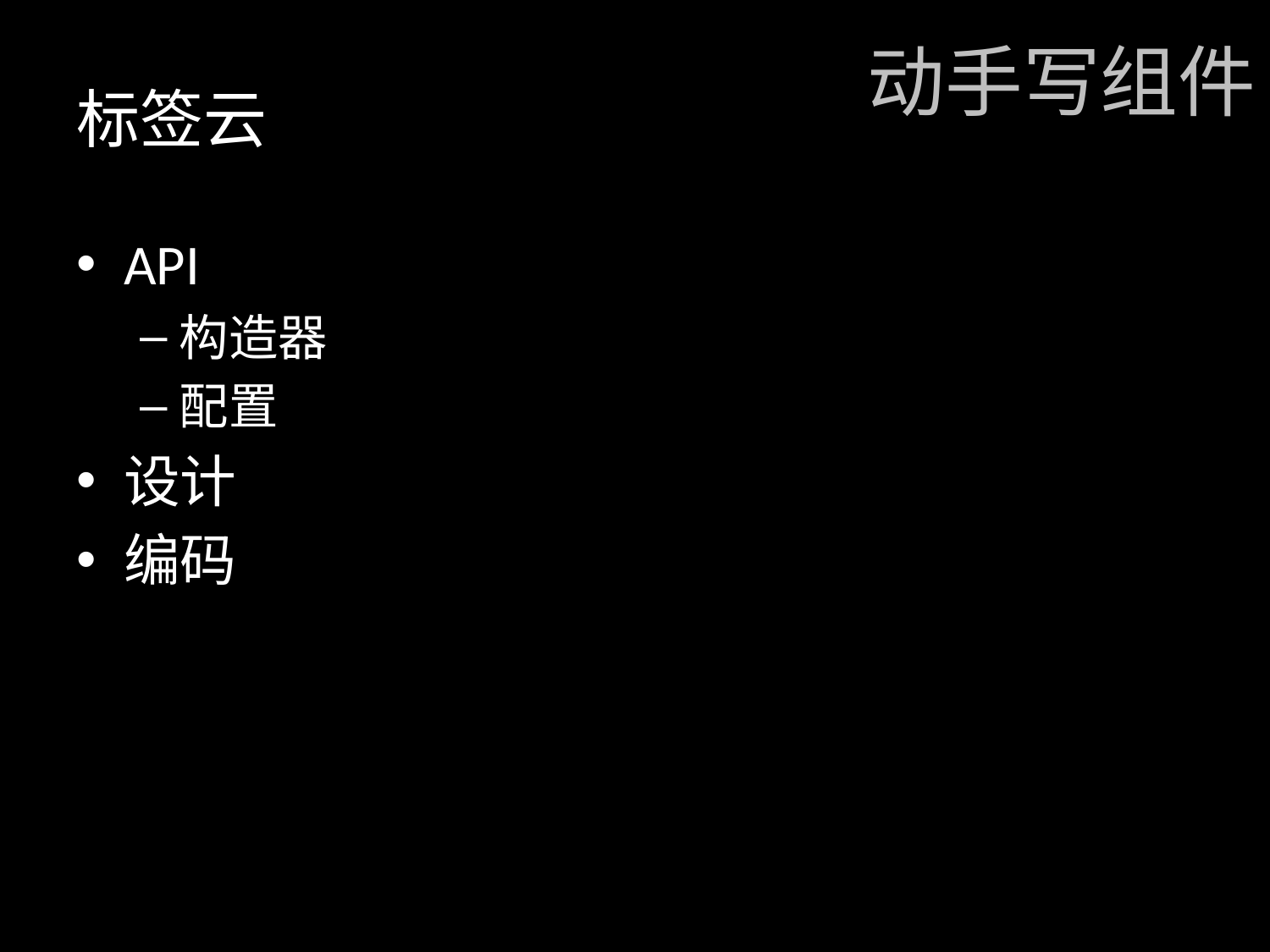

动手写组件
# 标签云
API
构造器
配置
设计
编码